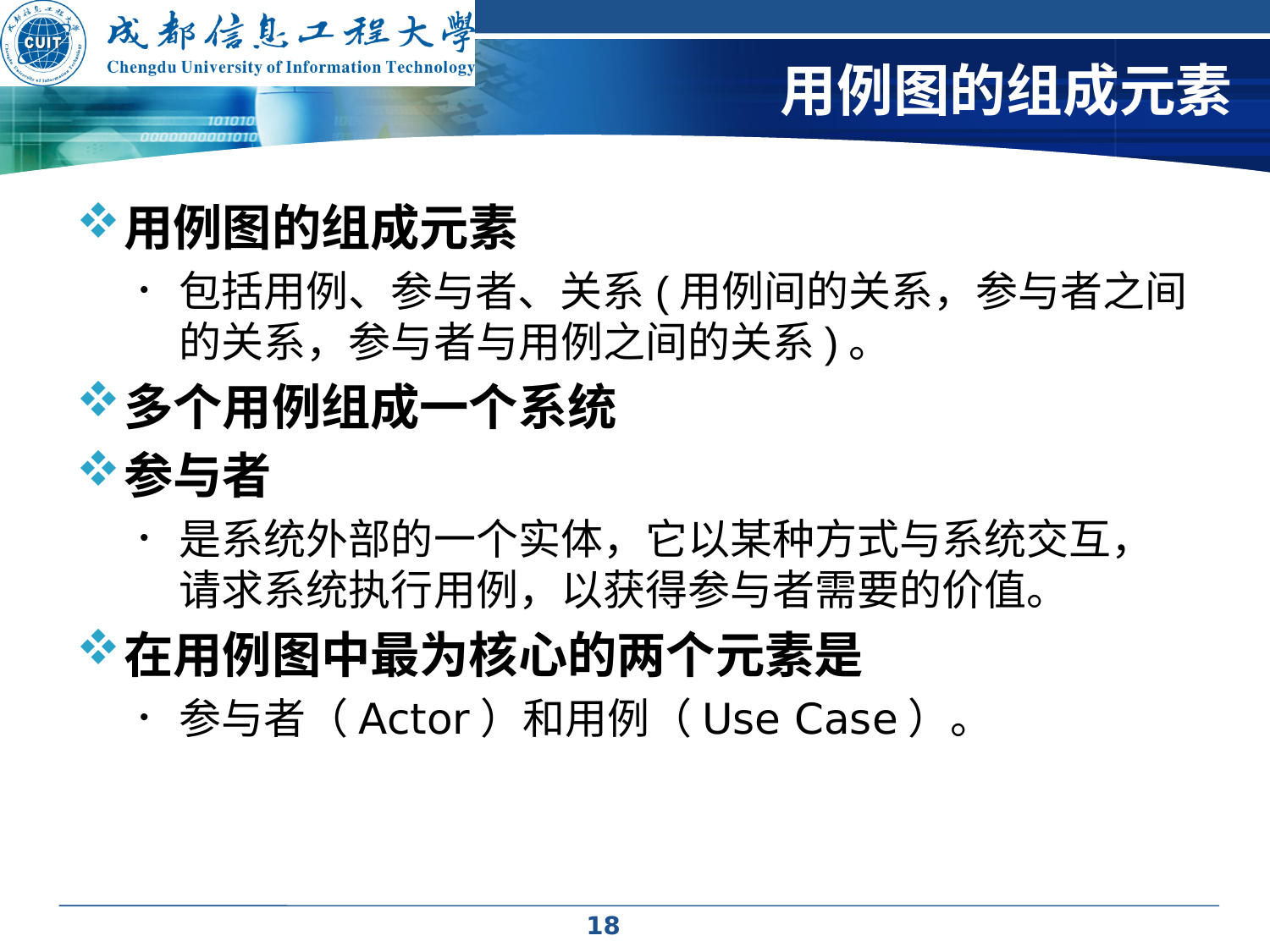

# 用例图的组成元素
用例图的组成元素
包括用例、参与者、关系(用例间的关系，参与者之间的关系，参与者与用例之间的关系)。
多个用例组成一个系统
参与者
是系统外部的一个实体，它以某种方式与系统交互，请求系统执行用例，以获得参与者需要的价值。
在用例图中最为核心的两个元素是
参与者（Actor）和用例（Use Case）。

18